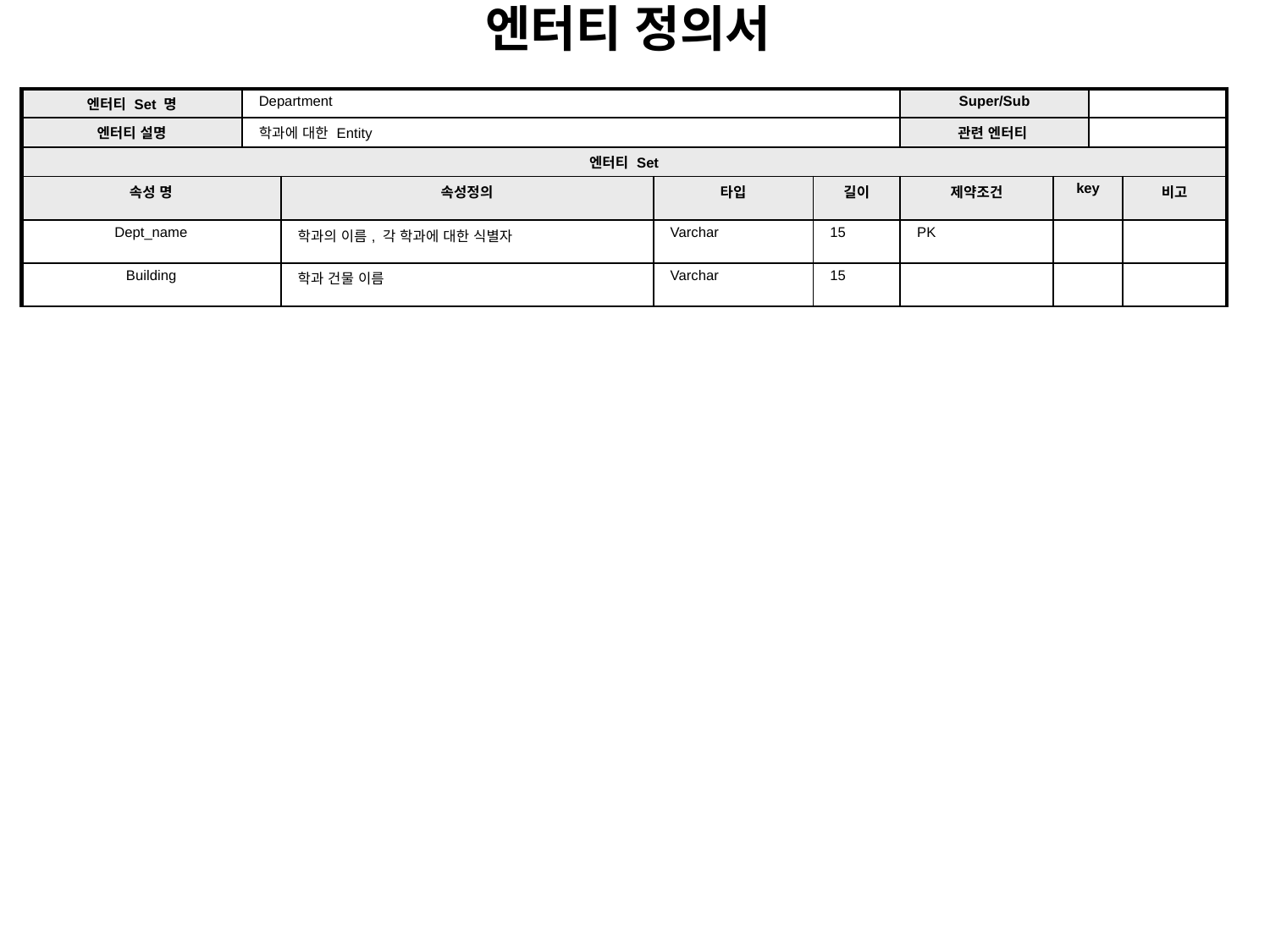

엔터티 정의서
| 엔터티 Set 명 | Department |  |  |  | Super/Sub |  |  |  |
| --- | --- | --- | --- | --- | --- | --- | --- | --- |
| 엔터티 설명 | 학과에 대한 Entity |  |  |  | 관련 엔터티 |  |  |  |
| 엔터티 Set |  |  |  |  |  |  |  |  |
| 속성 명 |  | 속성정의 | 타입 | 길이 | 제약조건 | key |  | 비고 |
| Dept\_name |  | 학과의 이름, 각 학과에 대한 식별자 | Varchar | 15 | PK |  |  |  |
| Building |  | 학과 건물 이름 | Varchar | 15 |  |  |  |  |